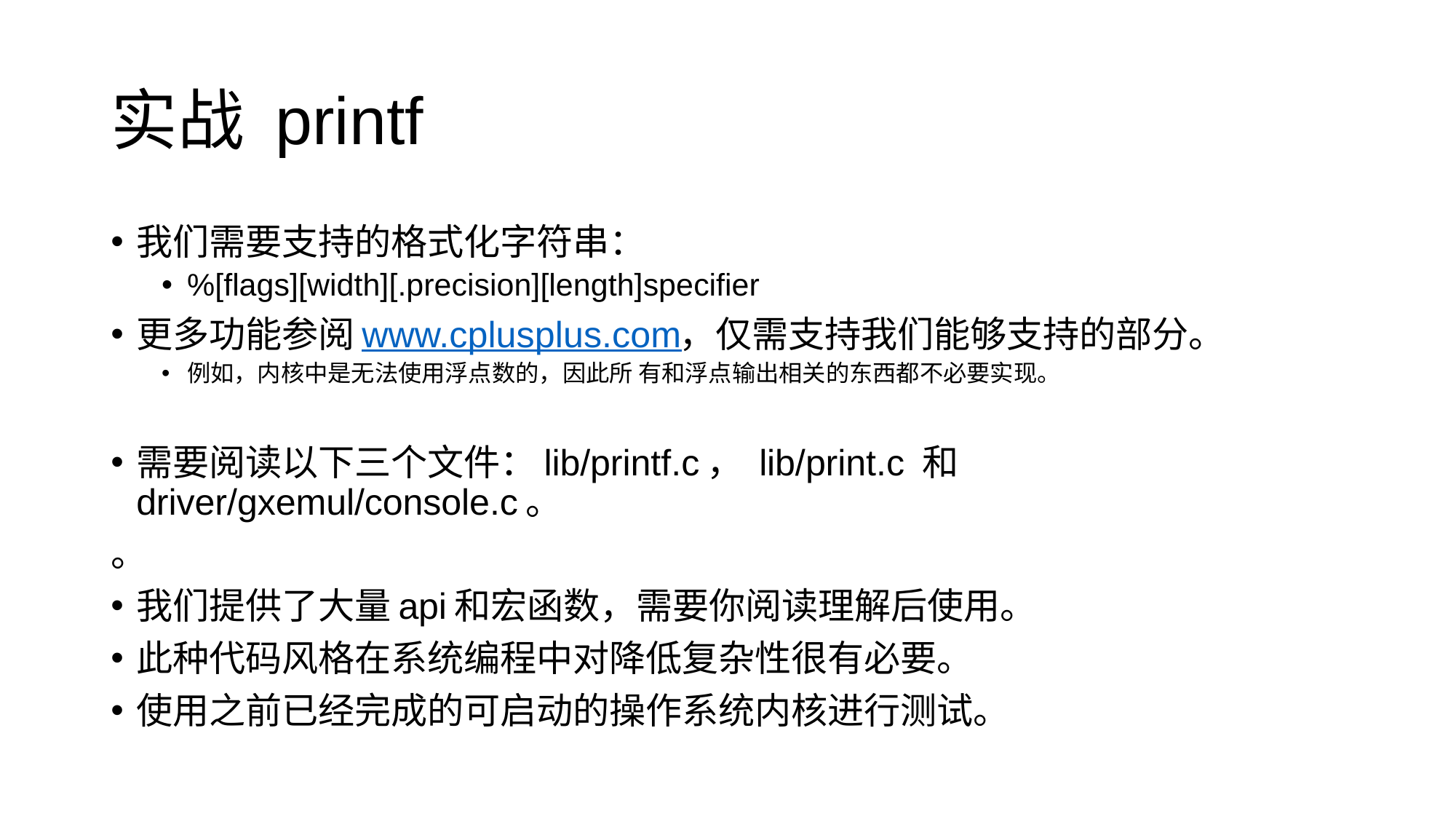

# 实战 printf
我们需要支持的格式化字符串：
%[flags][width][.precision][length]specifier
更多功能参阅www.cplusplus.com，仅需支持我们能够支持的部分。
例如，内核中是无法使用浮点数的，因此所 有和浮点输出相关的东西都不必要实现。

需要阅读以下三个文件：lib/printf.c， lib/print.c 和 driver/gxemul/console.c。
。
我们提供了大量api和宏函数，需要你阅读理解后使用。
此种代码风格在系统编程中对降低复杂性很有必要。
使用之前已经完成的可启动的操作系统内核进行测试。